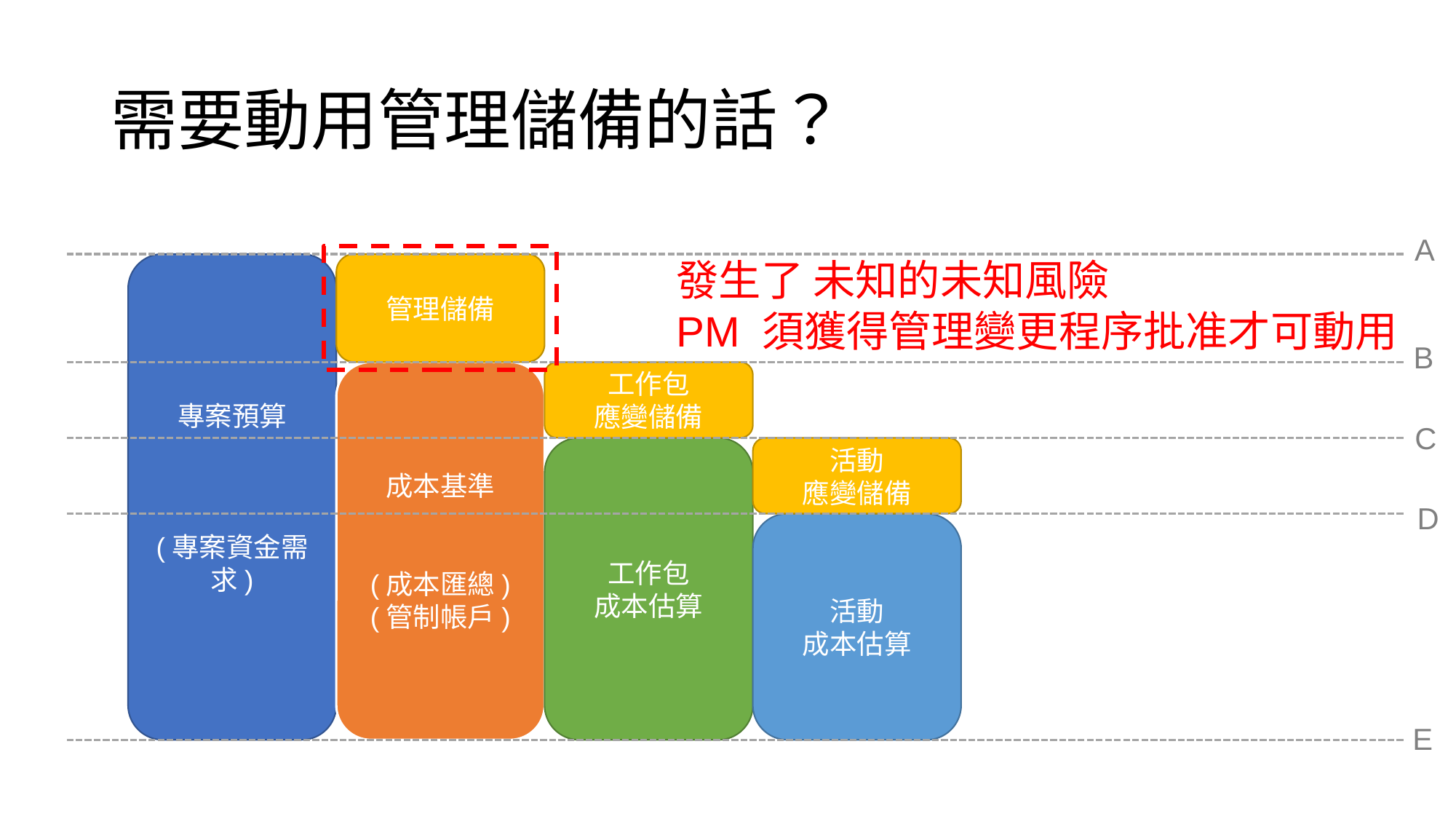

# 需要動用管理儲備的話？
A

發生了 未知的未知風險
PM 須獲得管理變更程序批准才可動用
專案預算

(專案資金需求)
管理儲備
B
成本基準

(成本匯總)
(管制帳戶)
工作包
應變儲備
C
活動
應變儲備
工作包
成本估算
D
活動
成本估算
E